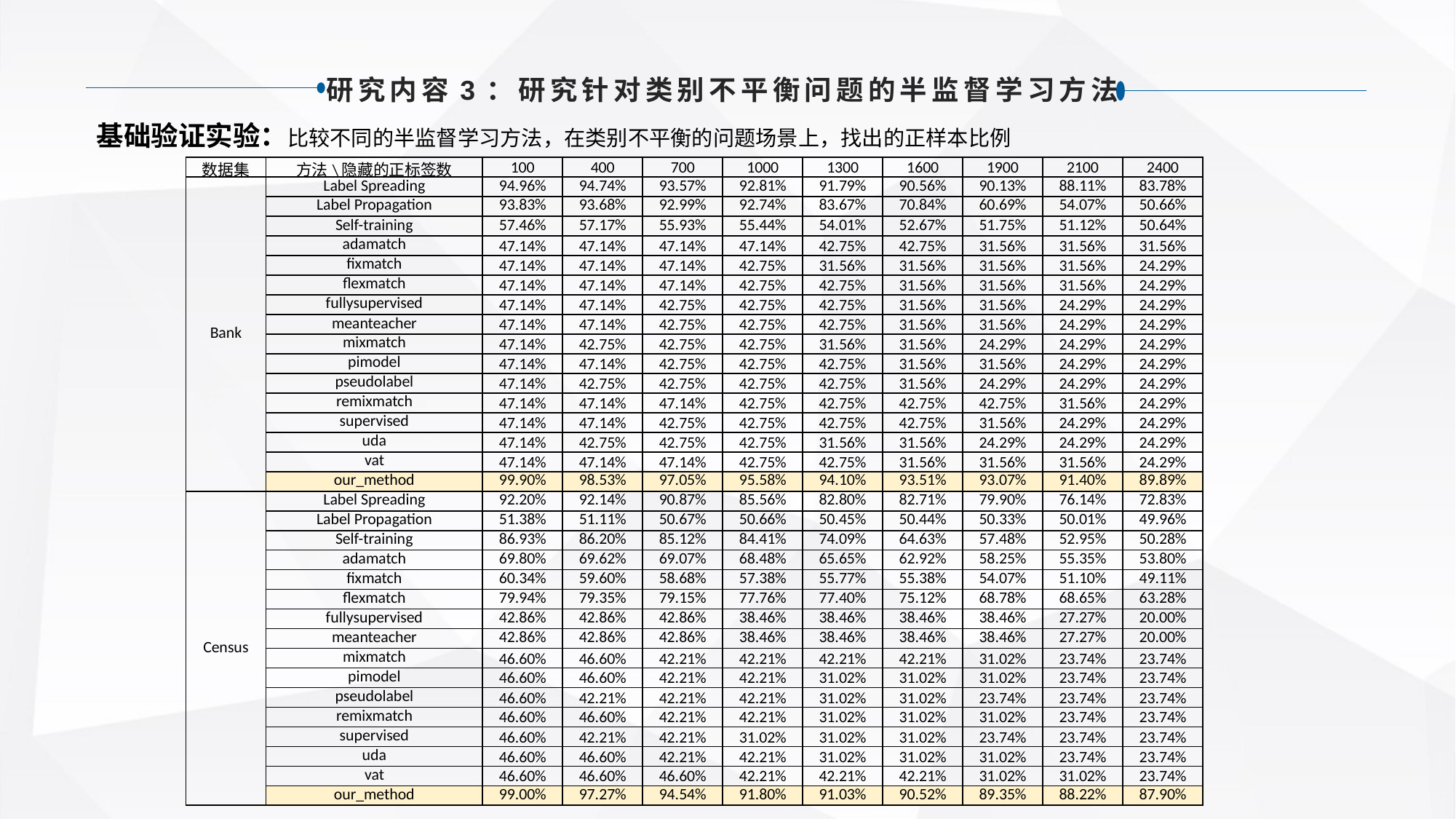

研究内容3：研究针对类别不平衡问题的半监督学习方法

基础验证实验：比较不同的半监督学习方法，在类别不平衡的问题场景上，找出的正样本比例
| 数据集 | 方法\隐藏的正标签数 | 100 | 400 | 700 | 1000 | 1300 | 1600 | 1900 | 2100 | 2400 |
| --- | --- | --- | --- | --- | --- | --- | --- | --- | --- | --- |
| Bank | Label Spreading | 94.96% | 94.74% | 93.57% | 92.81% | 91.79% | 90.56% | 90.13% | 88.11% | 83.78% |
|  | Label Propagation | 93.83% | 93.68% | 92.99% | 92.74% | 83.67% | 70.84% | 60.69% | 54.07% | 50.66% |
|  | Self-training | 57.46% | 57.17% | 55.93% | 55.44% | 54.01% | 52.67% | 51.75% | 51.12% | 50.64% |
|  | adamatch | 47.14% | 47.14% | 47.14% | 47.14% | 42.75% | 42.75% | 31.56% | 31.56% | 31.56% |
|  | fixmatch | 47.14% | 47.14% | 47.14% | 42.75% | 31.56% | 31.56% | 31.56% | 31.56% | 24.29% |
|  | flexmatch | 47.14% | 47.14% | 47.14% | 42.75% | 42.75% | 31.56% | 31.56% | 31.56% | 24.29% |
|  | fullysupervised | 47.14% | 47.14% | 42.75% | 42.75% | 42.75% | 31.56% | 31.56% | 24.29% | 24.29% |
|  | meanteacher | 47.14% | 47.14% | 42.75% | 42.75% | 42.75% | 31.56% | 31.56% | 24.29% | 24.29% |
|  | mixmatch | 47.14% | 42.75% | 42.75% | 42.75% | 31.56% | 31.56% | 24.29% | 24.29% | 24.29% |
|  | pimodel | 47.14% | 47.14% | 42.75% | 42.75% | 42.75% | 31.56% | 31.56% | 24.29% | 24.29% |
|  | pseudolabel | 47.14% | 42.75% | 42.75% | 42.75% | 42.75% | 31.56% | 24.29% | 24.29% | 24.29% |
|  | remixmatch | 47.14% | 47.14% | 47.14% | 42.75% | 42.75% | 42.75% | 42.75% | 31.56% | 24.29% |
|  | supervised | 47.14% | 47.14% | 42.75% | 42.75% | 42.75% | 42.75% | 31.56% | 24.29% | 24.29% |
|  | uda | 47.14% | 42.75% | 42.75% | 42.75% | 31.56% | 31.56% | 24.29% | 24.29% | 24.29% |
|  | vat | 47.14% | 47.14% | 47.14% | 42.75% | 42.75% | 31.56% | 31.56% | 31.56% | 24.29% |
|  | our\_method | 99.90% | 98.53% | 97.05% | 95.58% | 94.10% | 93.51% | 93.07% | 91.40% | 89.89% |
| Census | Label Spreading | 92.20% | 92.14% | 90.87% | 85.56% | 82.80% | 82.71% | 79.90% | 76.14% | 72.83% |
|  | Label Propagation | 51.38% | 51.11% | 50.67% | 50.66% | 50.45% | 50.44% | 50.33% | 50.01% | 49.96% |
|  | Self-training | 86.93% | 86.20% | 85.12% | 84.41% | 74.09% | 64.63% | 57.48% | 52.95% | 50.28% |
|  | adamatch | 69.80% | 69.62% | 69.07% | 68.48% | 65.65% | 62.92% | 58.25% | 55.35% | 53.80% |
|  | fixmatch | 60.34% | 59.60% | 58.68% | 57.38% | 55.77% | 55.38% | 54.07% | 51.10% | 49.11% |
|  | flexmatch | 79.94% | 79.35% | 79.15% | 77.76% | 77.40% | 75.12% | 68.78% | 68.65% | 63.28% |
|  | fullysupervised | 42.86% | 42.86% | 42.86% | 38.46% | 38.46% | 38.46% | 38.46% | 27.27% | 20.00% |
|  | meanteacher | 42.86% | 42.86% | 42.86% | 38.46% | 38.46% | 38.46% | 38.46% | 27.27% | 20.00% |
|  | mixmatch | 46.60% | 46.60% | 42.21% | 42.21% | 42.21% | 42.21% | 31.02% | 23.74% | 23.74% |
|  | pimodel | 46.60% | 46.60% | 42.21% | 42.21% | 31.02% | 31.02% | 31.02% | 23.74% | 23.74% |
|  | pseudolabel | 46.60% | 42.21% | 42.21% | 42.21% | 31.02% | 31.02% | 23.74% | 23.74% | 23.74% |
|  | remixmatch | 46.60% | 46.60% | 42.21% | 42.21% | 31.02% | 31.02% | 31.02% | 23.74% | 23.74% |
|  | supervised | 46.60% | 42.21% | 42.21% | 31.02% | 31.02% | 31.02% | 23.74% | 23.74% | 23.74% |
|  | uda | 46.60% | 46.60% | 42.21% | 42.21% | 31.02% | 31.02% | 31.02% | 23.74% | 23.74% |
|  | vat | 46.60% | 46.60% | 46.60% | 42.21% | 42.21% | 42.21% | 31.02% | 31.02% | 23.74% |
|  | our\_method | 99.00% | 97.27% | 94.54% | 91.80% | 91.03% | 90.52% | 89.35% | 88.22% | 87.90% |